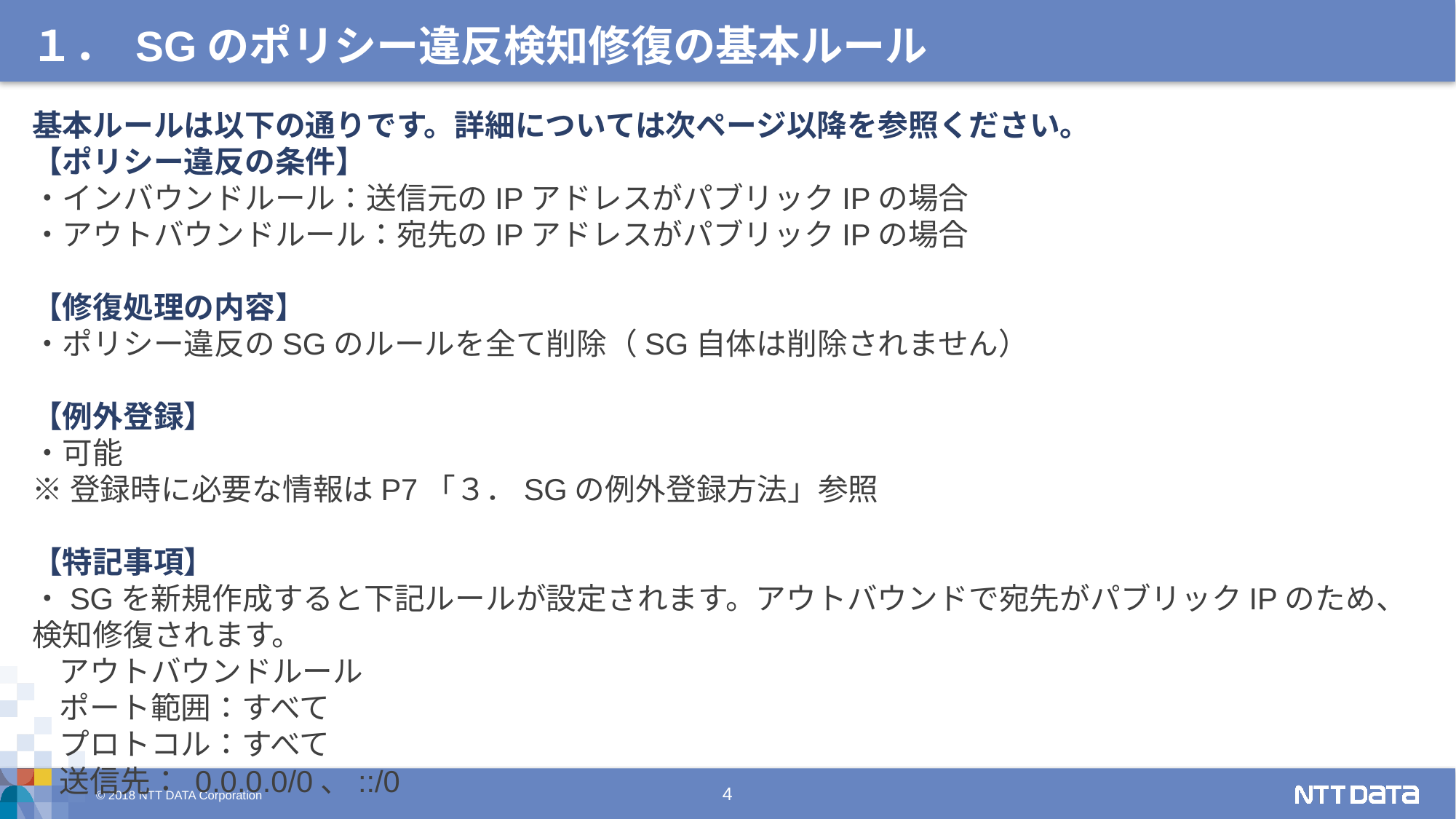

１． SGのポリシー違反検知修復の基本ルール
基本ルールは以下の通りです。詳細については次ページ以降を参照ください。
【ポリシー違反の条件】
・インバウンドルール：送信元のIPアドレスがパブリックIPの場合
・アウトバウンドルール：宛先のIPアドレスがパブリックIPの場合

【修復処理の内容】
・ポリシー違反のSGのルールを全て削除（SG自体は削除されません）

【例外登録】
・可能
※登録時に必要な情報はP7「３．SGの例外登録方法」参照

【特記事項】
・SGを新規作成すると下記ルールが設定されます。アウトバウンドで宛先がパブリックIPのため、検知修復されます。
   アウトバウンドルール
   ポート範囲：すべて
   プロトコル：すべて
   送信先： 0.0.0.0/0、::/0